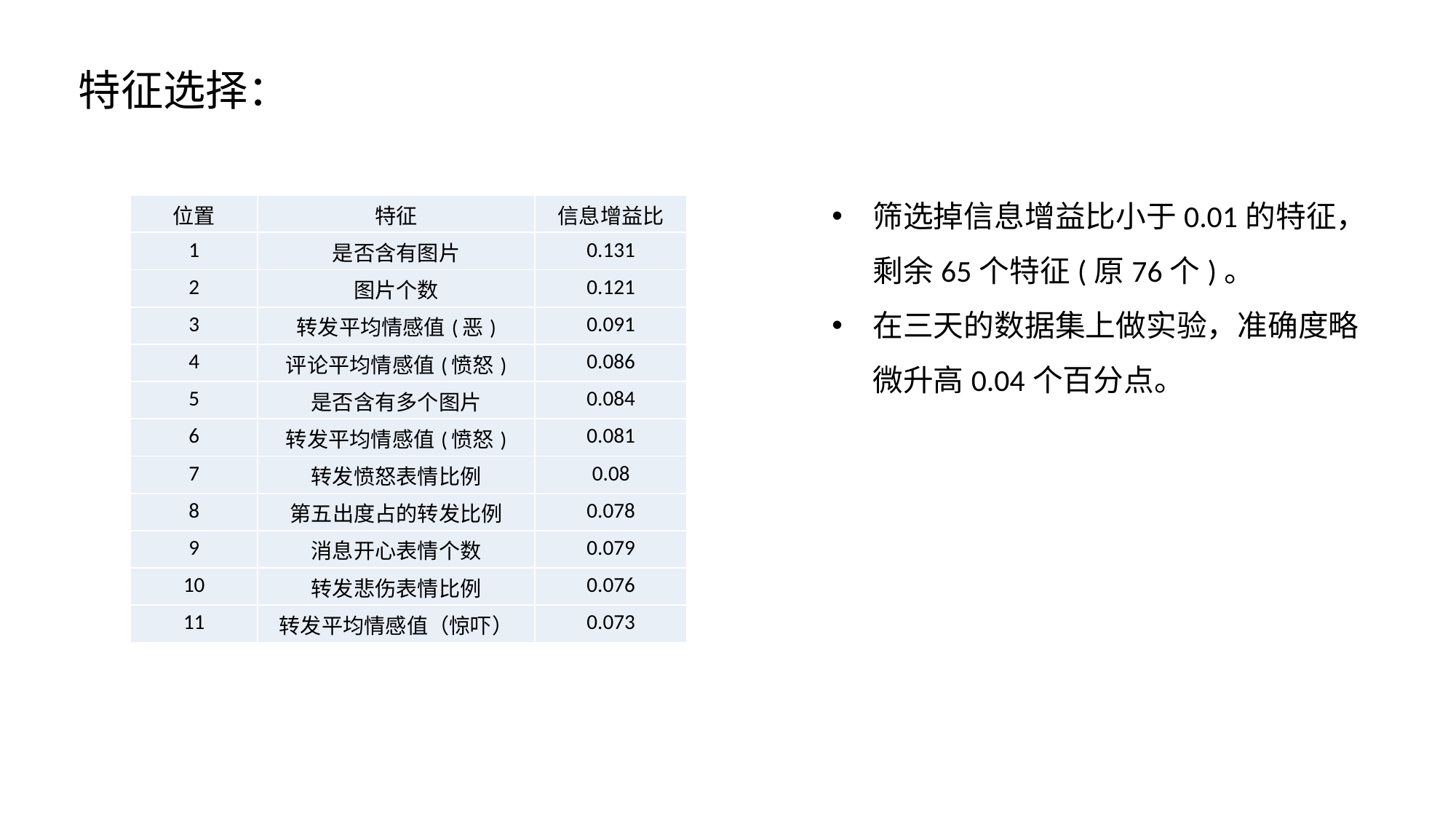

# 特征选择：
筛选掉信息增益比小于0.01的特征，剩余65个特征(原76个)。
在三天的数据集上做实验，准确度略微升高0.04个百分点。
| 位置 | 特征 | 信息增益比 |
| --- | --- | --- |
| 1 | 是否含有图片 | 0.131 |
| 2 | 图片个数 | 0.121 |
| 3 | 转发平均情感值(恶) | 0.091 |
| 4 | 评论平均情感值(愤怒) | 0.086 |
| 5 | 是否含有多个图片 | 0.084 |
| 6 | 转发平均情感值(愤怒) | 0.081 |
| 7 | 转发愤怒表情比例 | 0.08 |
| 8 | 第五出度占的转发比例 | 0.078 |
| 9 | 消息开心表情个数 | 0.079 |
| 10 | 转发悲伤表情比例 | 0.076 |
| 11 | 转发平均情感值（惊吓） | 0.073 |